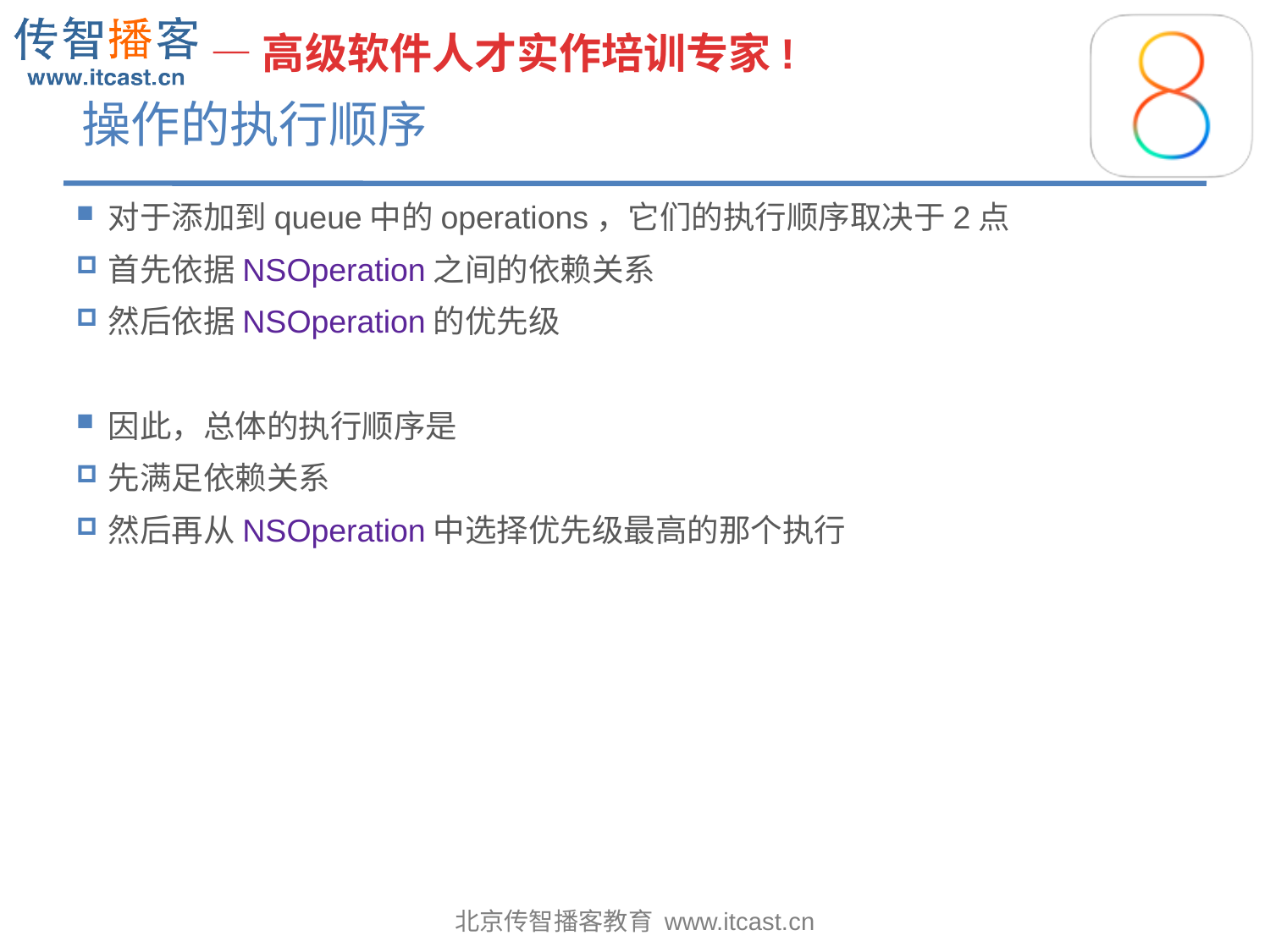

# 操作的执行顺序
对于添加到queue中的operations，它们的执行顺序取决于2点
首先依据NSOperation之间的依赖关系
然后依据NSOperation的优先级

因此，总体的执行顺序是
先满足依赖关系
然后再从NSOperation中选择优先级最高的那个执行